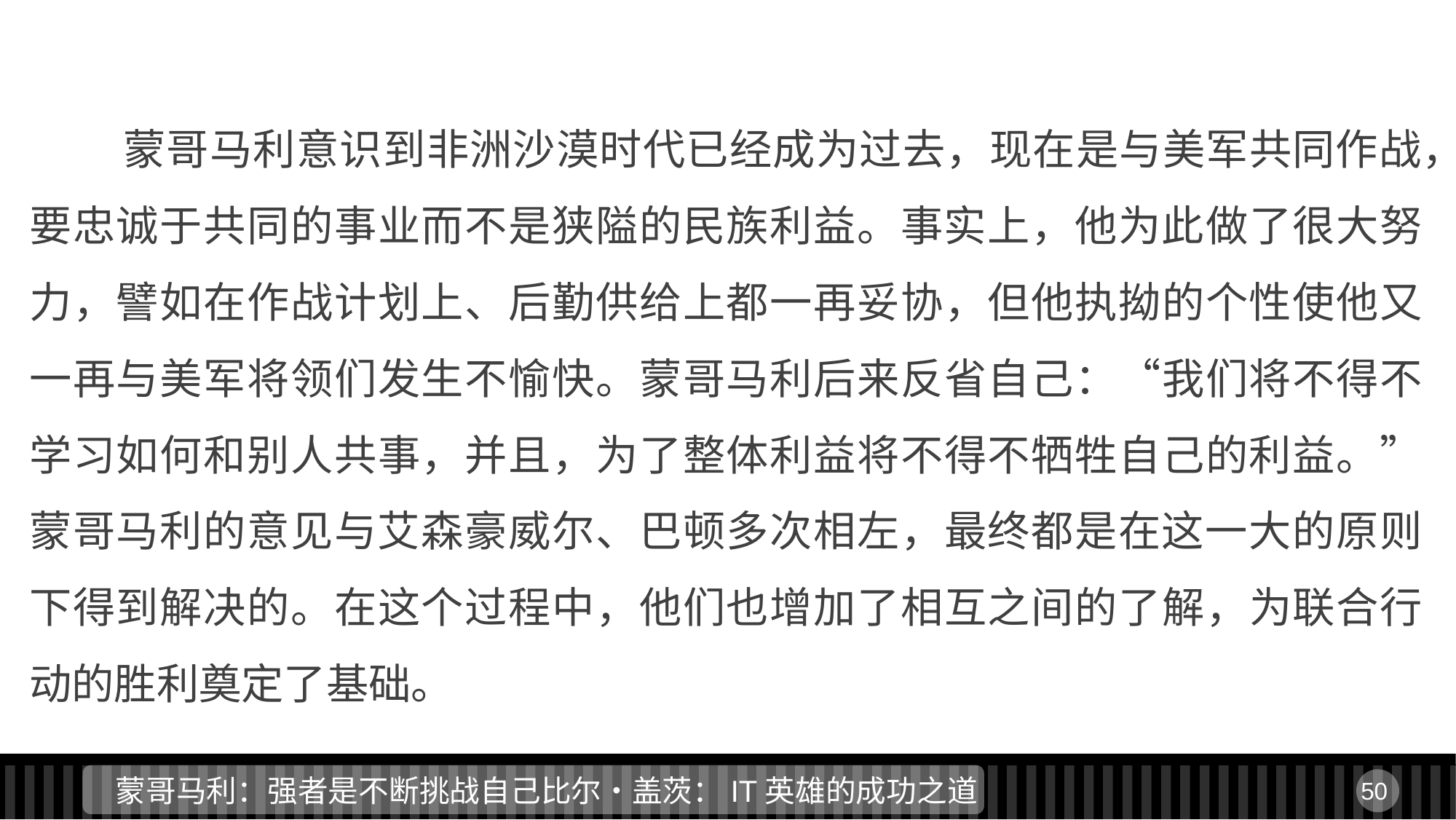

蒙哥马利意识到非洲沙漠时代已经成为过去，现在是与美军共同作战，要忠诚于共同的事业而不是狭隘的民族利益。事实上，他为此做了很大努力，譬如在作战计划上、后勤供给上都一再妥协，但他执拗的个性使他又一再与美军将领们发生不愉快。蒙哥马利后来反省自己：“我们将不得不学习如何和别人共事，并且，为了整体利益将不得不牺牲自己的利益。”蒙哥马利的意见与艾森豪威尔、巴顿多次相左，最终都是在这一大的原则下得到解决的。在这个过程中，他们也增加了相互之间的了解，为联合行动的胜利奠定了基础。